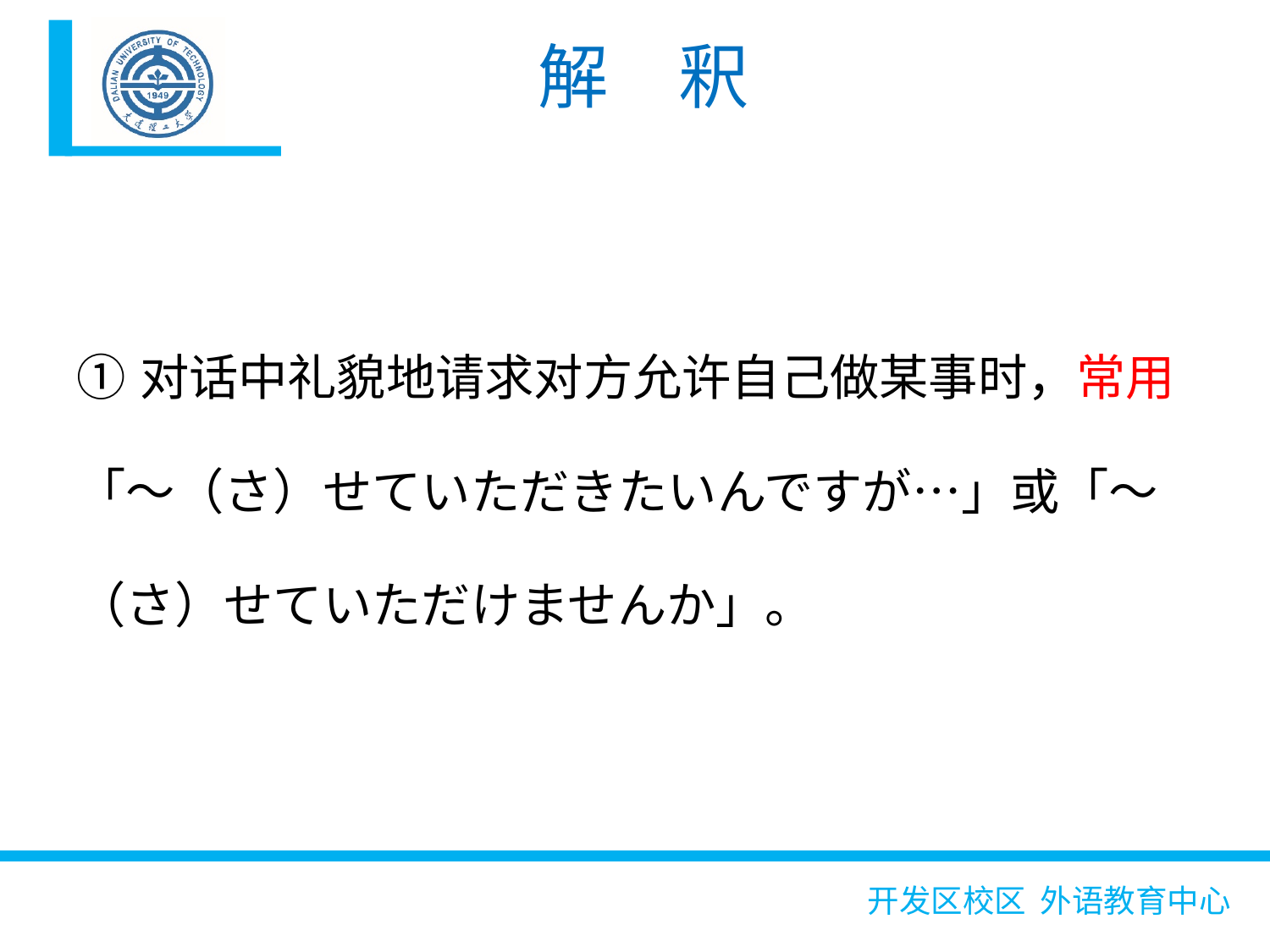

解　釈

①对话中礼貌地请求对方允许自己做某事时，常用「～（さ）せていただきたいんですが…」或「～（さ）せていただけませんか」。